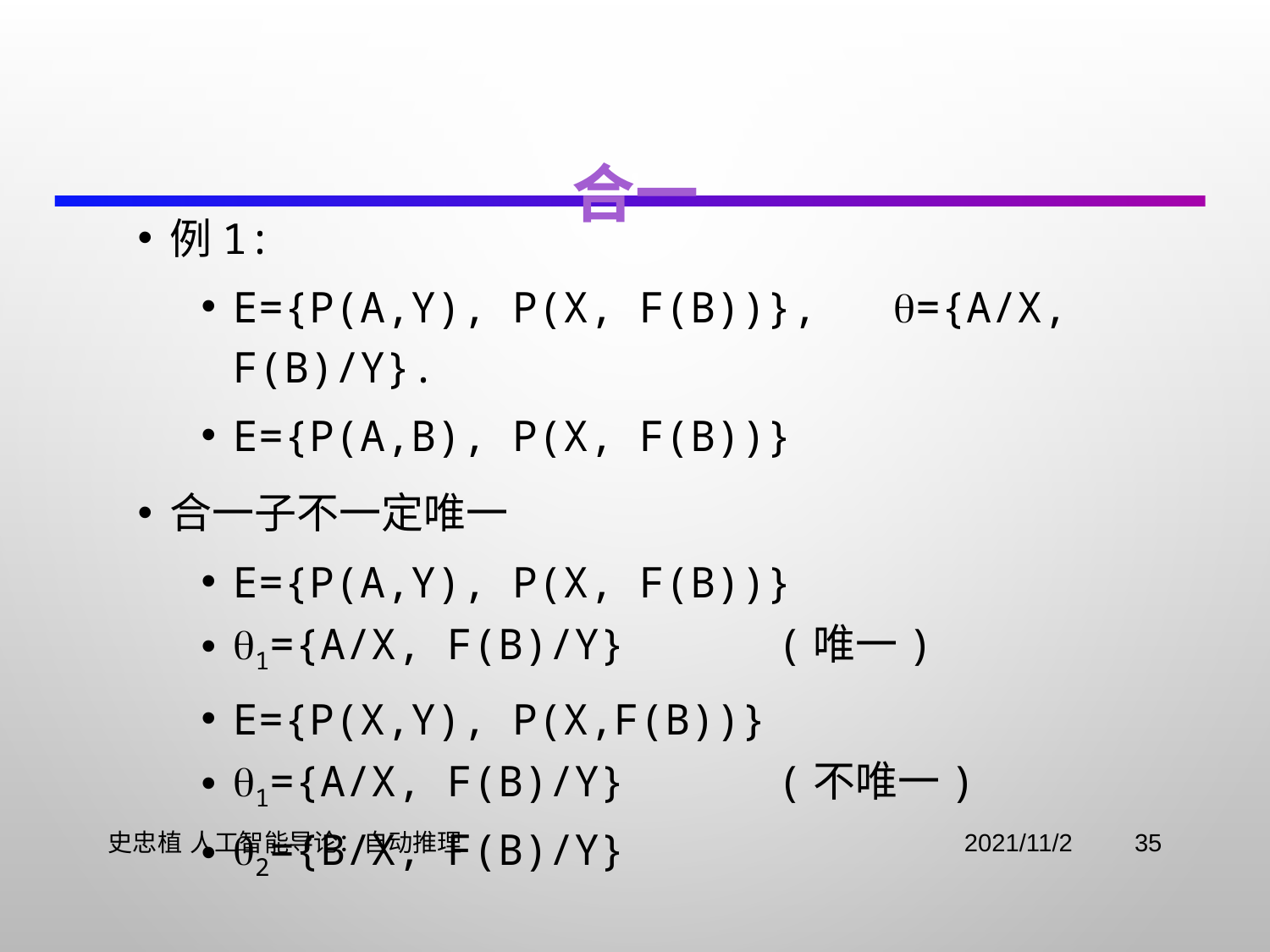

# 合一
例1:
E={P(a,y), P(x, f(b))},   θ={a/x, f(b)/y}.
E={P(a,b), P(x, f(b))}
合一子不一定唯一
E={P(a,y), P(x, f(b))}
θ1={a/x, f(b)/y}      (唯一)
E={P(x,y), P(x,f(b))}
θ1={a/x, f(b)/y}      (不唯一)
θ2={b/x, f(b)/y}
史忠植 人工智能导论：自动推理
2021/11/2
35